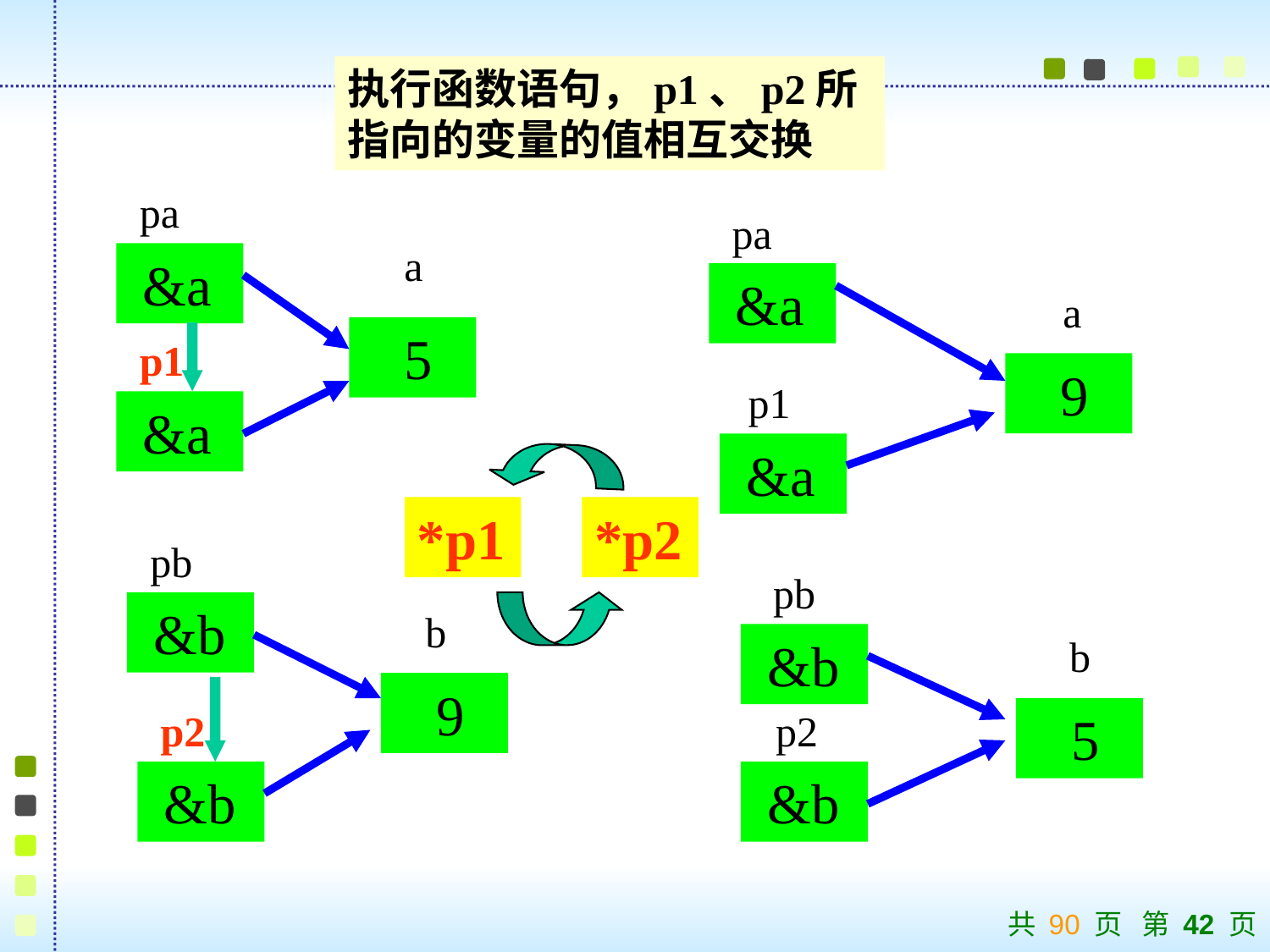

执行函数语句，p1、p2所指向的变量的值相互交换
pa
   a
 &a

   5
pa
 &a
  a

   9
p1

 &a
p1
 &a

*p1
*p2
pb
 &b
   b

   9
pb
 &b
  b

p2
   5

 &b

p2
 &b

共 90 页   第 42 页